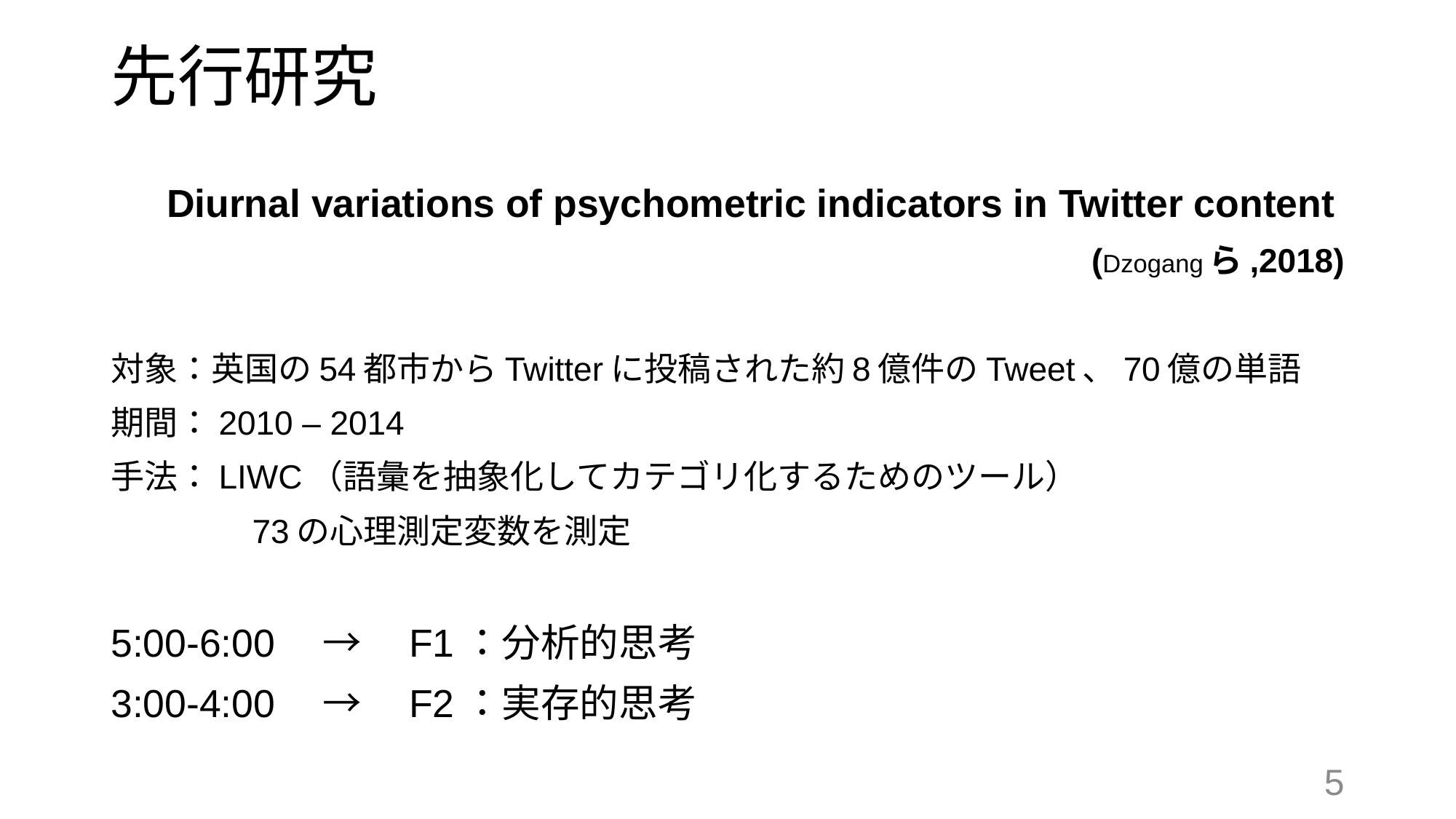

# 先行研究
Diurnal variations of psychometric indicators in Twitter content
(Dzogangら,2018)

対象：英国の54都市からTwitterに投稿された約8億件のTweet、70億の単語
期間：2010 – 2014
手法：LIWC（語彙を抽象化してカテゴリ化するためのツール）
　　　　73の心理測定変数を測定

5:00-6:00　→　F1：分析的思考
3:00-4:00　→　F2：実存的思考
5